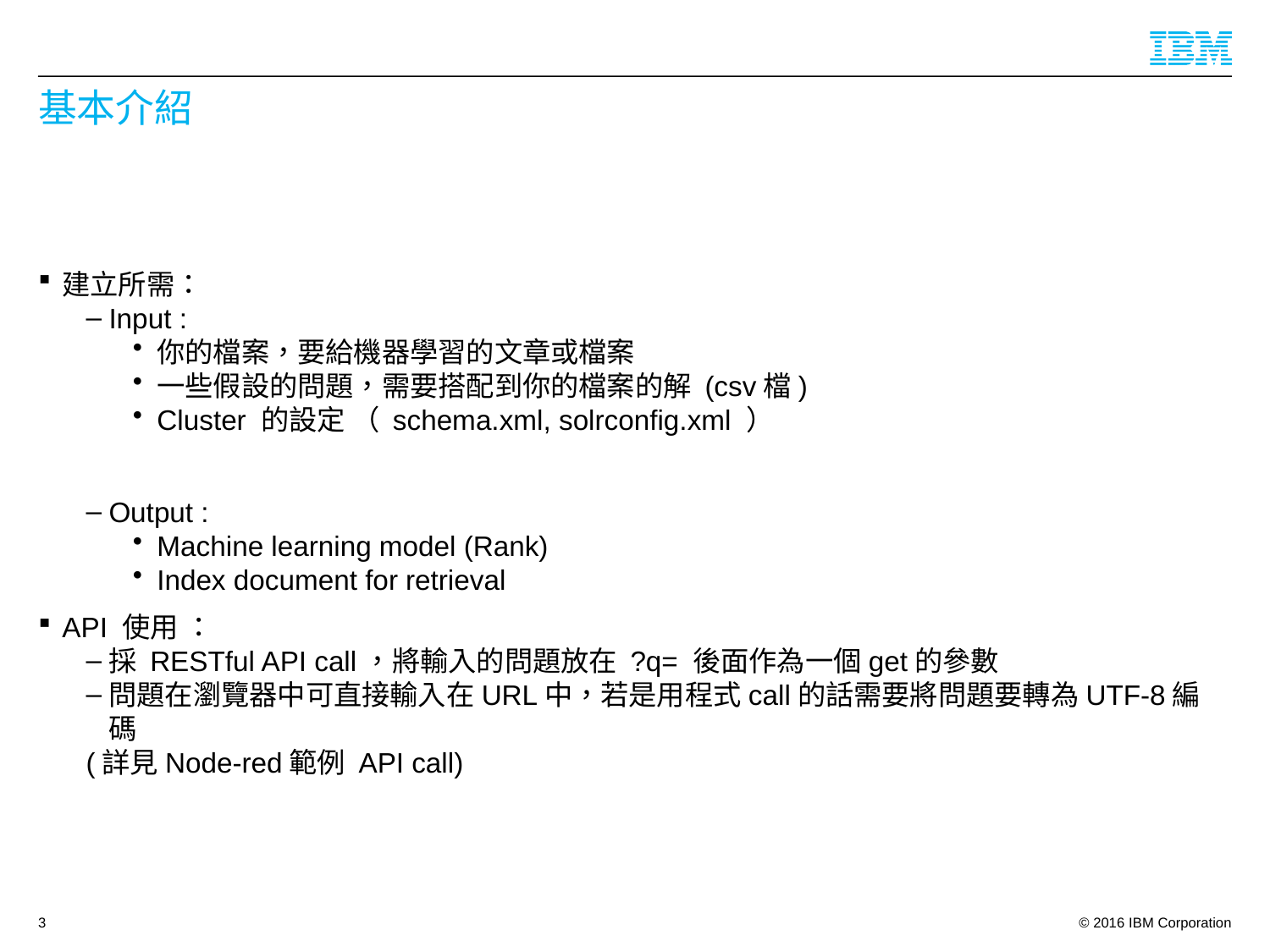

# 基本介紹
建立所需：
Input :
你的檔案，要給機器學習的文章或檔案
一些假設的問題，需要搭配到你的檔案的解 (csv檔)
Cluster 的設定 （ schema.xml, solrconfig.xml ）

Output :
Machine learning model (Rank)
Index document for retrieval
API 使用 ：
採 RESTful API call，將輸入的問題放在 ?q= 後面作為一個get的參數
問題在瀏覽器中可直接輸入在URL中，若是用程式call的話需要將問題要轉為UTF-8編碼
(詳見Node-red範例 API call)
3